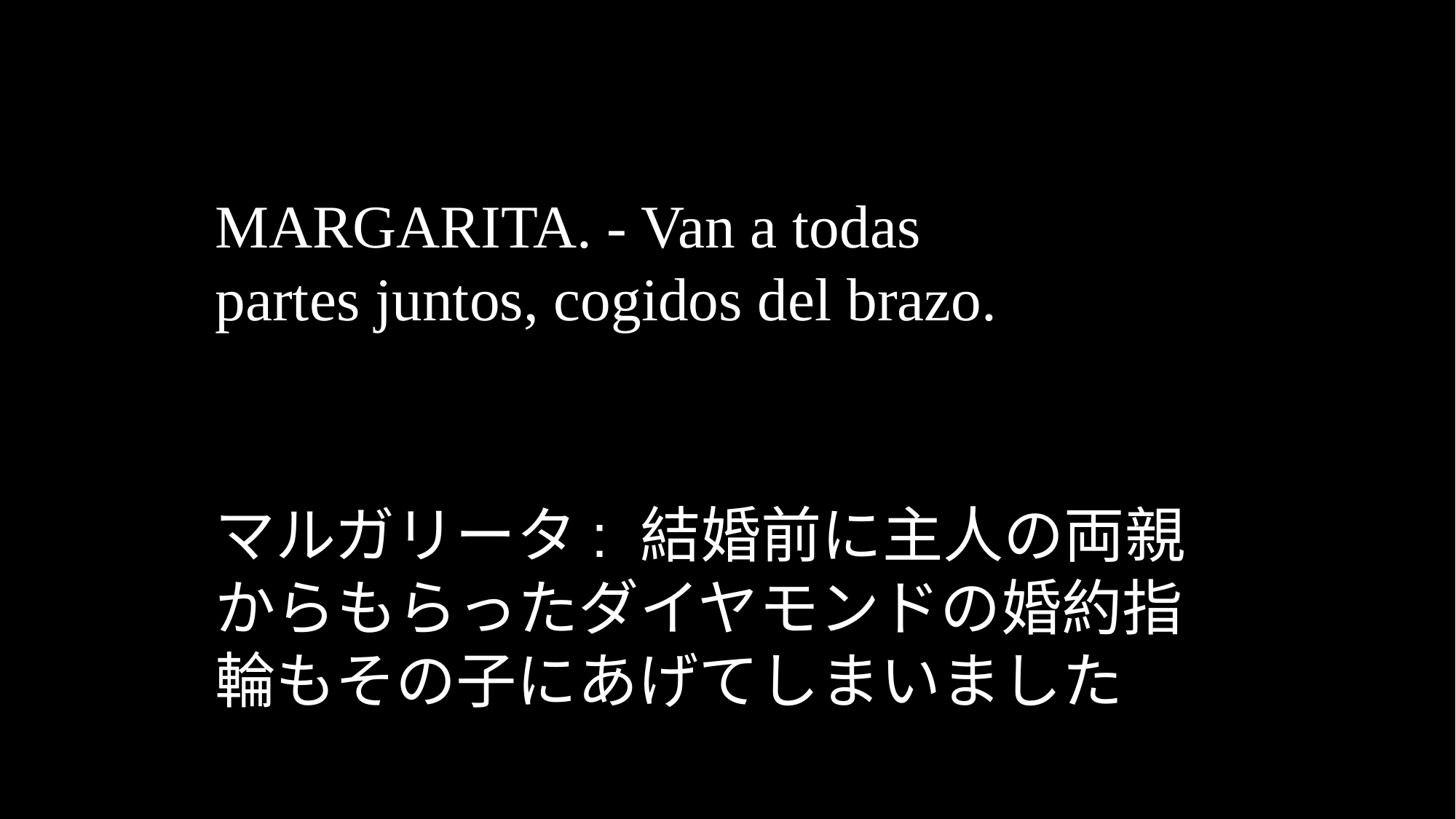

MARGARITA. - Van a todas partes juntos, cogidos del brazo.

マルガリータ: 結婚前に主人の両親からもらったダイヤモンドの婚約指輪もその子にあげてしまいました